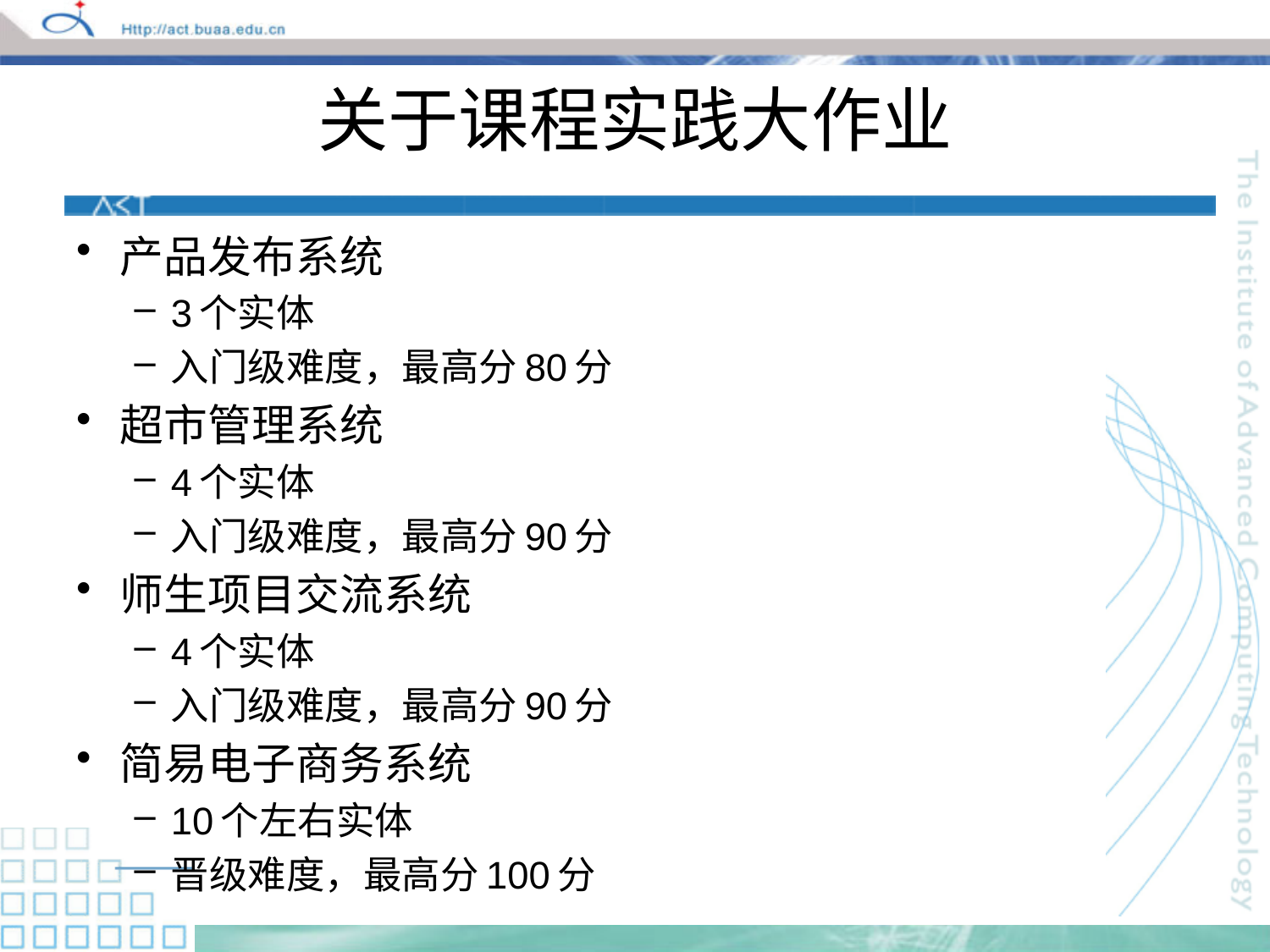

# 关于课程实践大作业
产品发布系统
3个实体
入门级难度，最高分80分
超市管理系统
4个实体
入门级难度，最高分90分
师生项目交流系统
4个实体
入门级难度，最高分90分
简易电子商务系统
10个左右实体
晋级难度，最高分100分